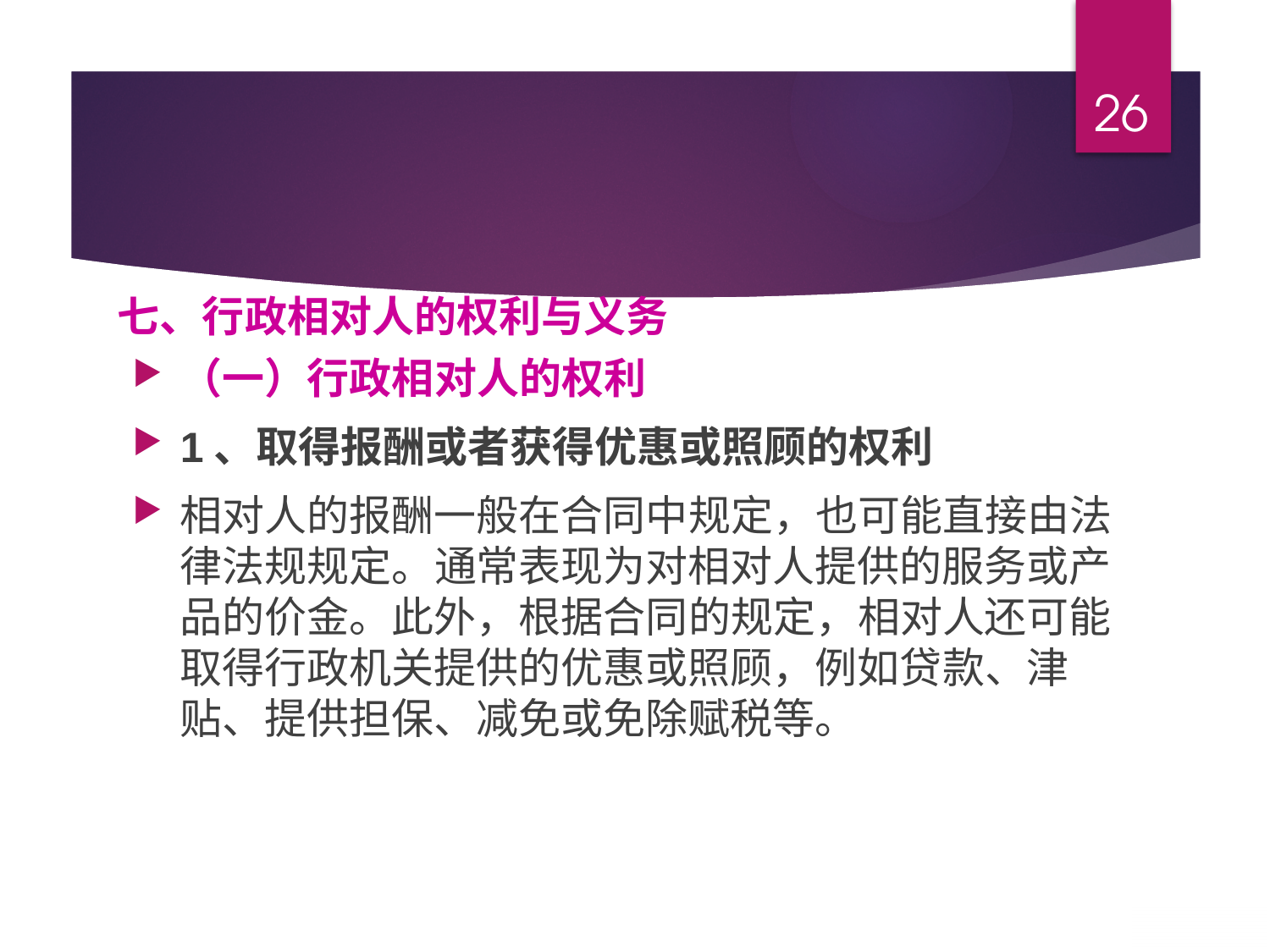

26
# 七、行政相对人的权利与义务
（一）行政相对人的权利
1、取得报酬或者获得优惠或照顾的权利
相对人的报酬一般在合同中规定，也可能直接由法律法规规定。通常表现为对相对人提供的服务或产品的价金。此外，根据合同的规定，相对人还可能取得行政机关提供的优惠或照顾，例如贷款、津贴、提供担保、减免或免除赋税等。